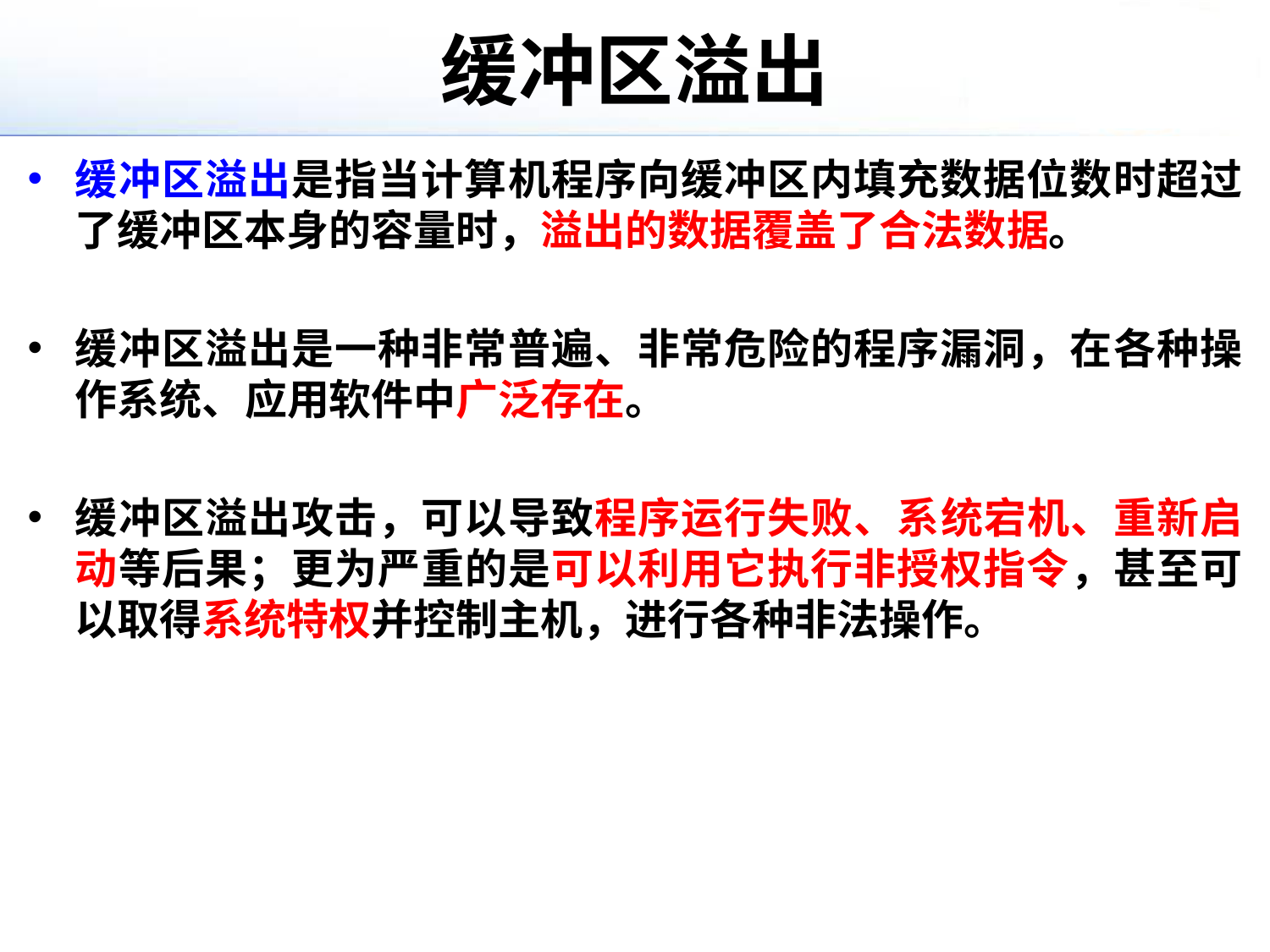

# 缓冲区溢出
缓冲区溢出是指当计算机程序向缓冲区内填充数据位数时超过了缓冲区本身的容量时，溢出的数据覆盖了合法数据。

缓冲区溢出是一种非常普遍、非常危险的程序漏洞，在各种操作系统、应用软件中广泛存在。

缓冲区溢出攻击，可以导致程序运行失败、系统宕机、重新启动等后果；更为严重的是可以利用它执行非授权指令，甚至可以取得系统特权并控制主机，进行各种非法操作。